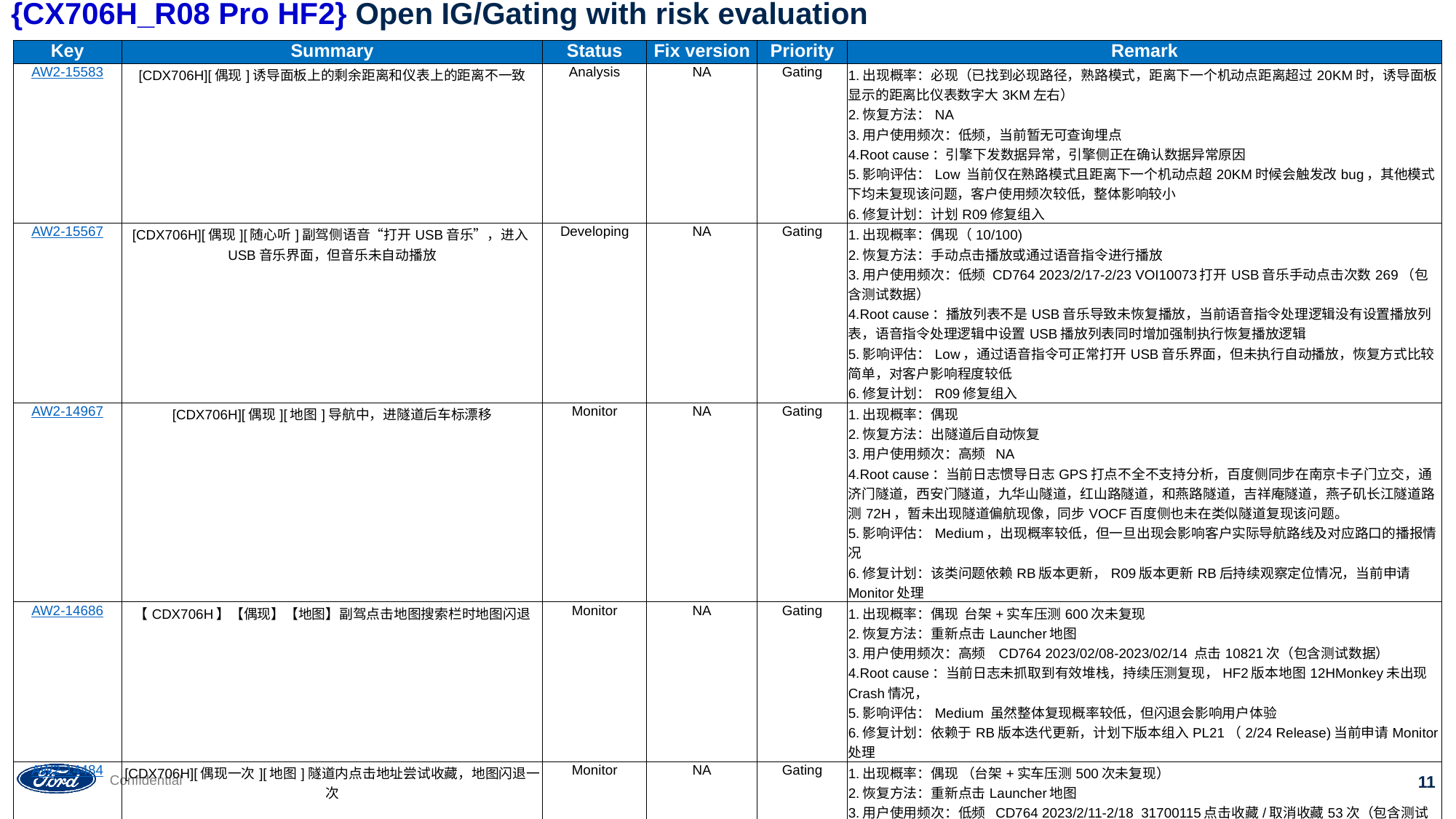

# {CX706H_R08 Pro HF2} Open IG/Gating with risk evaluation
| Key | Summary | Status | Fix version | Priority | Remark |
| --- | --- | --- | --- | --- | --- |
| AW2-15583 | [CDX706H][偶现]诱导面板上的剩余距离和仪表上的距离不一致 | Analysis | NA | Gating | 1.出现概率：必现（已找到必现路径，熟路模式，距离下一个机动点距离超过20KM时，诱导面板显示的距离比仪表数字大3KM左右） 2.恢复方法：NA 3.用户使用频次：低频，当前暂无可查询埋点 4.Root cause：引擎下发数据异常，引擎侧正在确认数据异常原因 5.影响评估：Low 当前仅在熟路模式且距离下一个机动点超20KM时候会触发改bug，其他模式下均未复现该问题，客户使用频次较低，整体影响较小 6.修复计划：计划R09修复组入 |
| AW2-15567 | [CDX706H][偶现][随心听]副驾侧语音“打开USB音乐”，进入USB音乐界面，但音乐未自动播放 | Developing | NA | Gating | 1.出现概率：偶现（10/100) 2.恢复方法：手动点击播放或通过语音指令进行播放 3.用户使用频次：低频 CD764 2023/2/17-2/23 VOI10073打开USB音乐手动点击次数269（包含测试数据） 4.Root cause：播放列表不是USB音乐导致未恢复播放，当前语音指令处理逻辑没有设置播放列表，语音指令处理逻辑中设置USB播放列表同时增加强制执行恢复播放逻辑 5.影响评估：Low，通过语音指令可正常打开USB音乐界面，但未执行自动播放，恢复方式比较简单，对客户影响程度较低 6.修复计划：R09修复组入 |
| AW2-14967 | [CDX706H][偶现][地图]导航中，进隧道后车标漂移 | Monitor | NA | Gating | 1.出现概率：偶现 2.恢复方法：出隧道后自动恢复 3.用户使用频次：高频 NA 4.Root cause：当前日志惯导日志GPS打点不全不支持分析，百度侧同步在南京卡子门立交，通济门隧道，西安门隧道，九华山隧道，红山路隧道，和燕路隧道，吉祥庵隧道，燕子矶长江隧道路测72H，暂未出现隧道偏航现像，同步VOCF百度侧也未在类似隧道复现该问题。 5.影响评估：Medium，出现概率较低，但一旦出现会影响客户实际导航路线及对应路口的播报情况 6.修复计划：该类问题依赖RB版本更新，R09版本更新RB后持续观察定位情况，当前申请Monitor处理 |
| AW2-14686 | 【CDX706H】【偶现】【地图】副驾点击地图搜索栏时地图闪退 | Monitor | NA | Gating | 1.出现概率：偶现 台架+实车压测600次未复现 2.恢复方法：重新点击Launcher地图 3.用户使用频次：高频 CD764 2023/02/08-2023/02/14 点击10821次（包含测试数据） 4.Root cause：当前日志未抓取到有效堆栈，持续压测复现，HF2版本地图12HMonkey未出现Crash情况， 5.影响评估：Medium 虽然整体复现概率较低，但闪退会影响用户体验 6.修复计划：依赖于RB版本迭代更新，计划下版本组入PL21（2/24 Release)当前申请Monitor处理 |
| AW2-14484 | [CDX706H][偶现一次][地图]隧道内点击地址尝试收藏，地图闪退一次 | Monitor | NA | Gating | 1.出现概率：偶现 （台架+实车压测500次未复现） 2.恢复方法：重新点击Launcher地图 3.用户使用频次：低频 CD764 2023/2/11-2/18 31700115点击收藏/取消收藏53次（包含测试数据） 4.Root cause：从trace确认百度地图内部出现ANRanr，怀疑换肤导致ANR，目前开发分析中 5.影响评估：Medium，虽然整体复现概率较低，但闪退会影响用户体验 6.修复计划：当前开发分析中，NA |